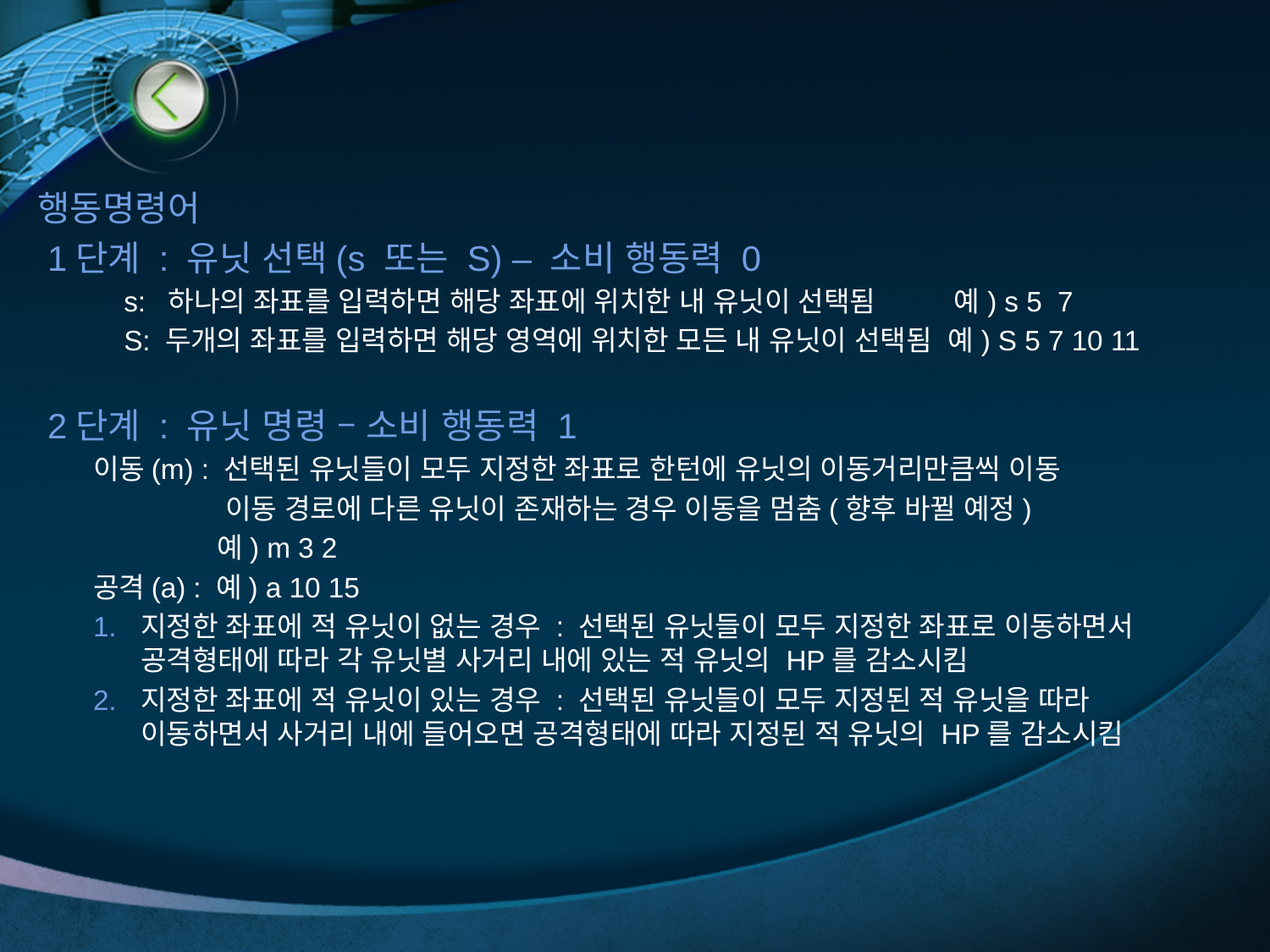

#
행동명령어
 1단계 : 유닛 선택(s 또는 S) – 소비 행동력 0
           s:  하나의 좌표를 입력하면 해당 좌표에 위치한 내 유닛이 선택됨          예) s 5  7
           S: 두개의 좌표를 입력하면 해당 영역에 위치한 모든 내 유닛이 선택됨  예) S 5 7 10 11

 2단계 : 유닛 명령 – 소비 행동력 1
이동(m) : 선택된 유닛들이 모두 지정한 좌표로 한턴에 유닛의 이동거리만큼씩 이동
                이동 경로에 다른 유닛이 존재하는 경우 이동을 멈춤(향후 바뀔 예정)
               예) m 3 2
공격(a) : 예) a 10 15
지정한 좌표에 적 유닛이 없는 경우 : 선택된 유닛들이 모두 지정한 좌표로 이동하면서 공격형태에 따라 각 유닛별 사거리 내에 있는 적 유닛의 HP를 감소시킴
지정한 좌표에 적 유닛이 있는 경우 : 선택된 유닛들이 모두 지정된 적 유닛을 따라 이동하면서 사거리 내에 들어오면 공격형태에 따라 지정된 적 유닛의 HP를 감소시킴